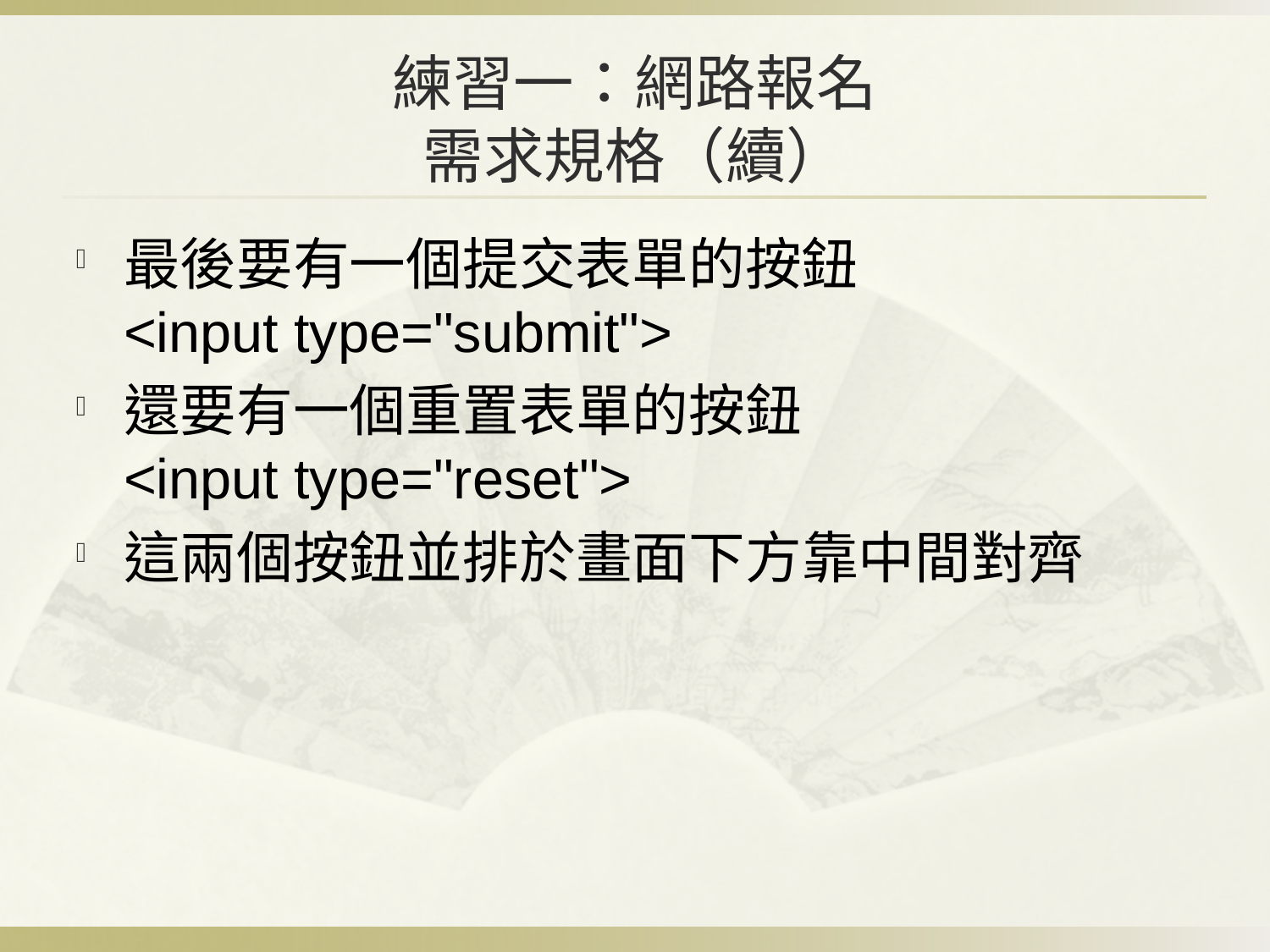

# 練習一：網路報名 需求規格（續）
最後要有一個提交表單的按鈕
<input type="submit">
還要有一個重置表單的按鈕
<input type="reset">
這兩個按鈕並排於畫面下方靠中間對齊